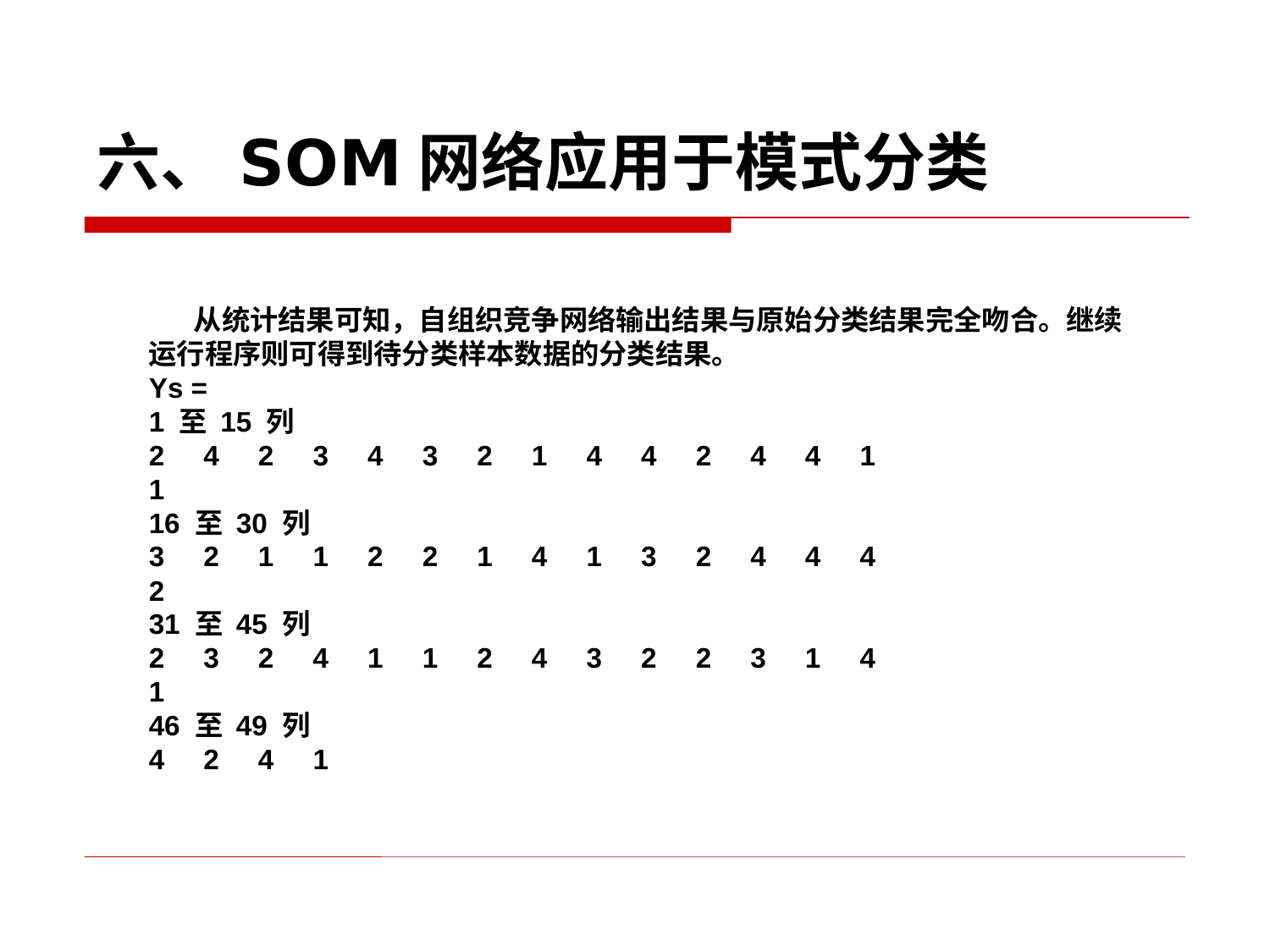

六、SOM网络应用于模式分类
      从统计结果可知，自组织竞争网络输出结果与原始分类结果完全吻合。继续运行程序则可得到待分类样本数据的分类结果。
Ys =
1 至 15 列
2     4     2     3     4     3     2     1     4     4     2     4     4     1
1
16 至 30 列
3     2     1     1     2     2     1     4     1     3     2     4     4     4
2
31 至 45 列
2     3     2     4     1     1     2     4     3     2     2     3     1     4
1
46 至 49 列
4     2     4     1